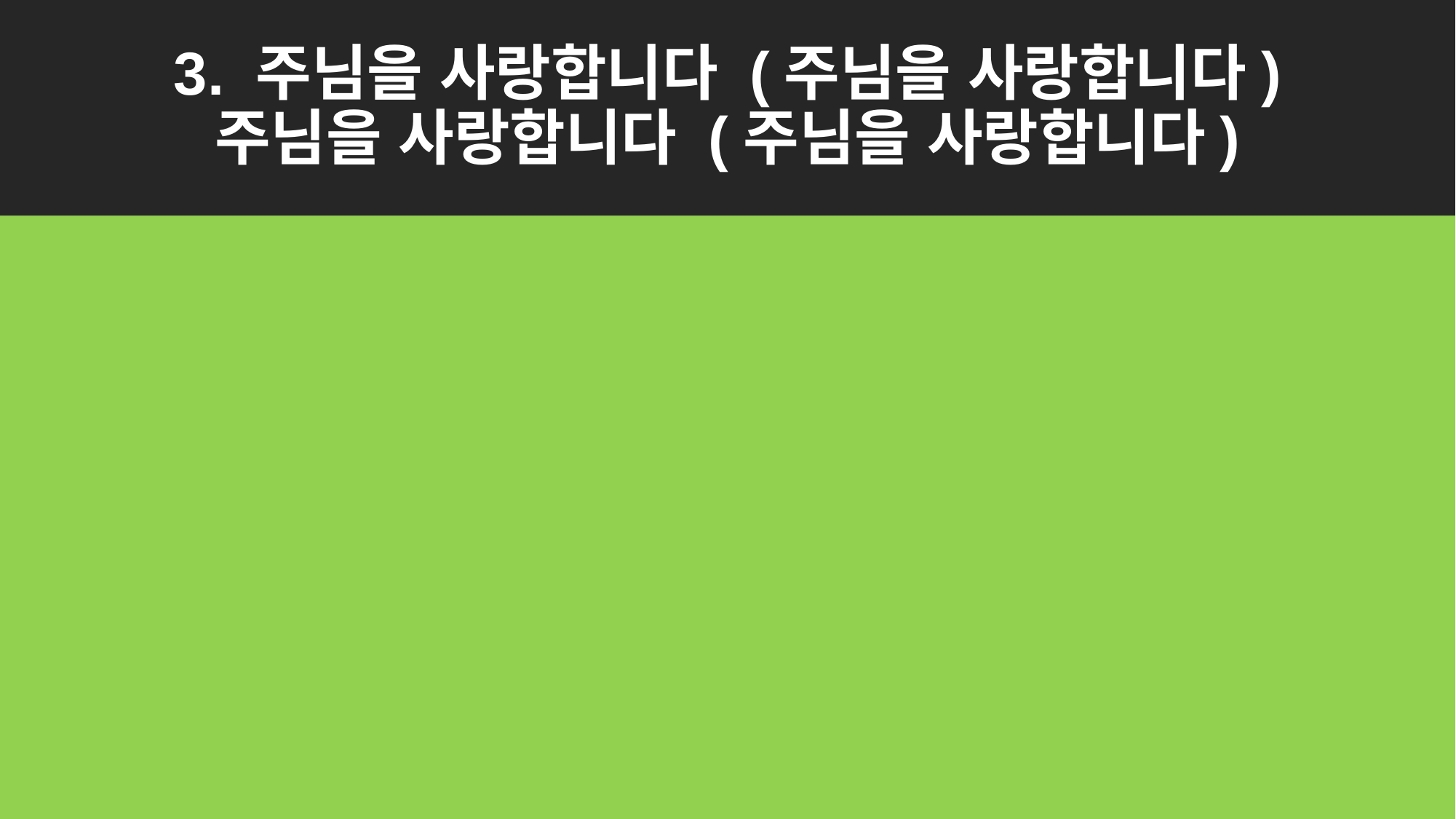

# 3. 주님을 사랑합니다 (주님을 사랑합니다)
주님을 사랑합니다 (주님을 사랑합니다)